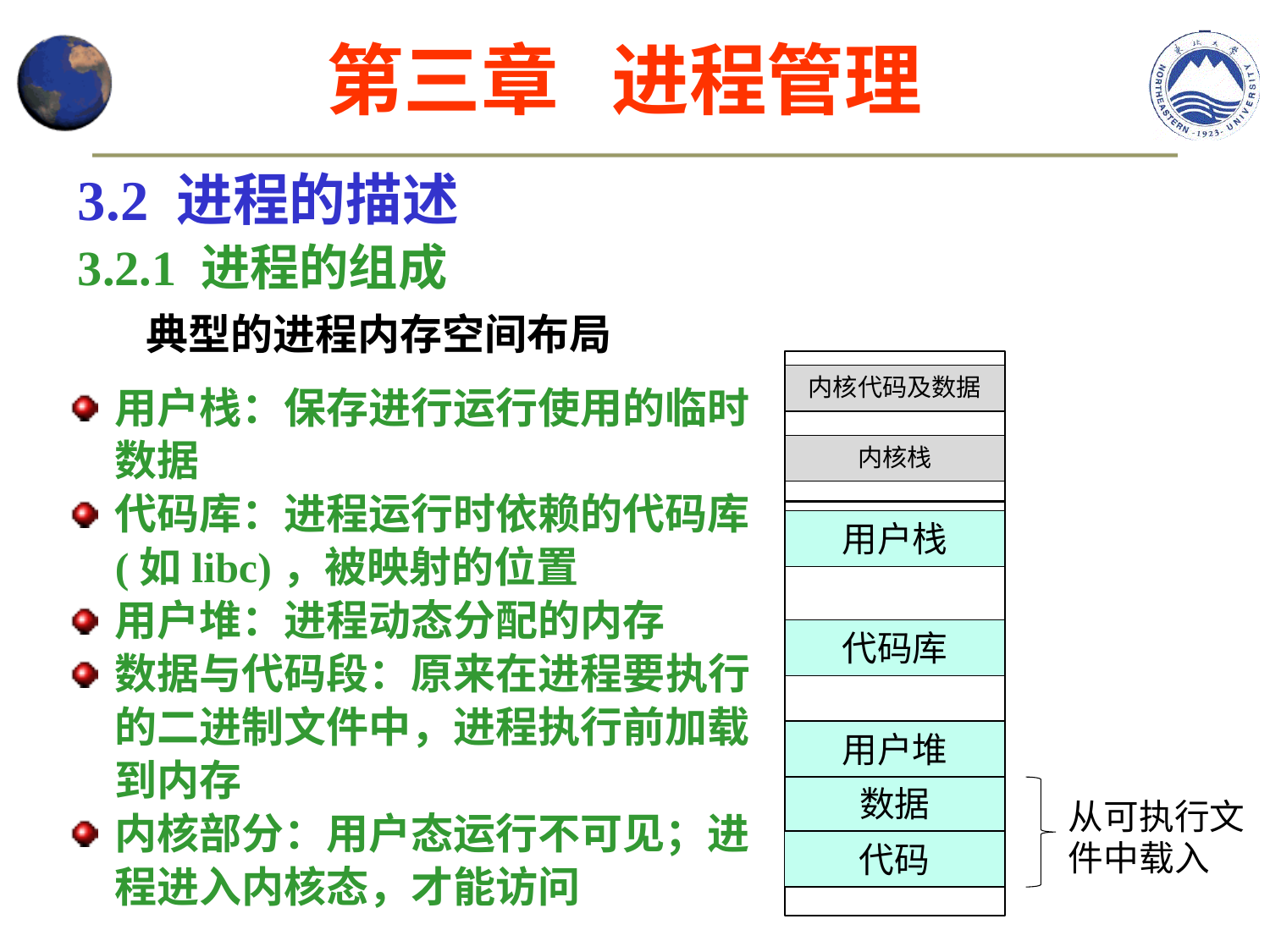

第三章   进程管理
3.2 进程的描述
3.2.1 进程的组成
     典型的进程内存空间布局

内核代码及数据
内核栈
用户栈
代码库
用户堆
数据

从可执行文件中载入
代码
用户栈：保存进行运行使用的临时数据
代码库：进程运行时依赖的代码库(如libc)，被映射的位置
用户堆：进程动态分配的内存
数据与代码段：原来在进程要执行的二进制文件中，进程执行前加载到内存
内核部分：用户态运行不可见；进程进入内核态，才能访问